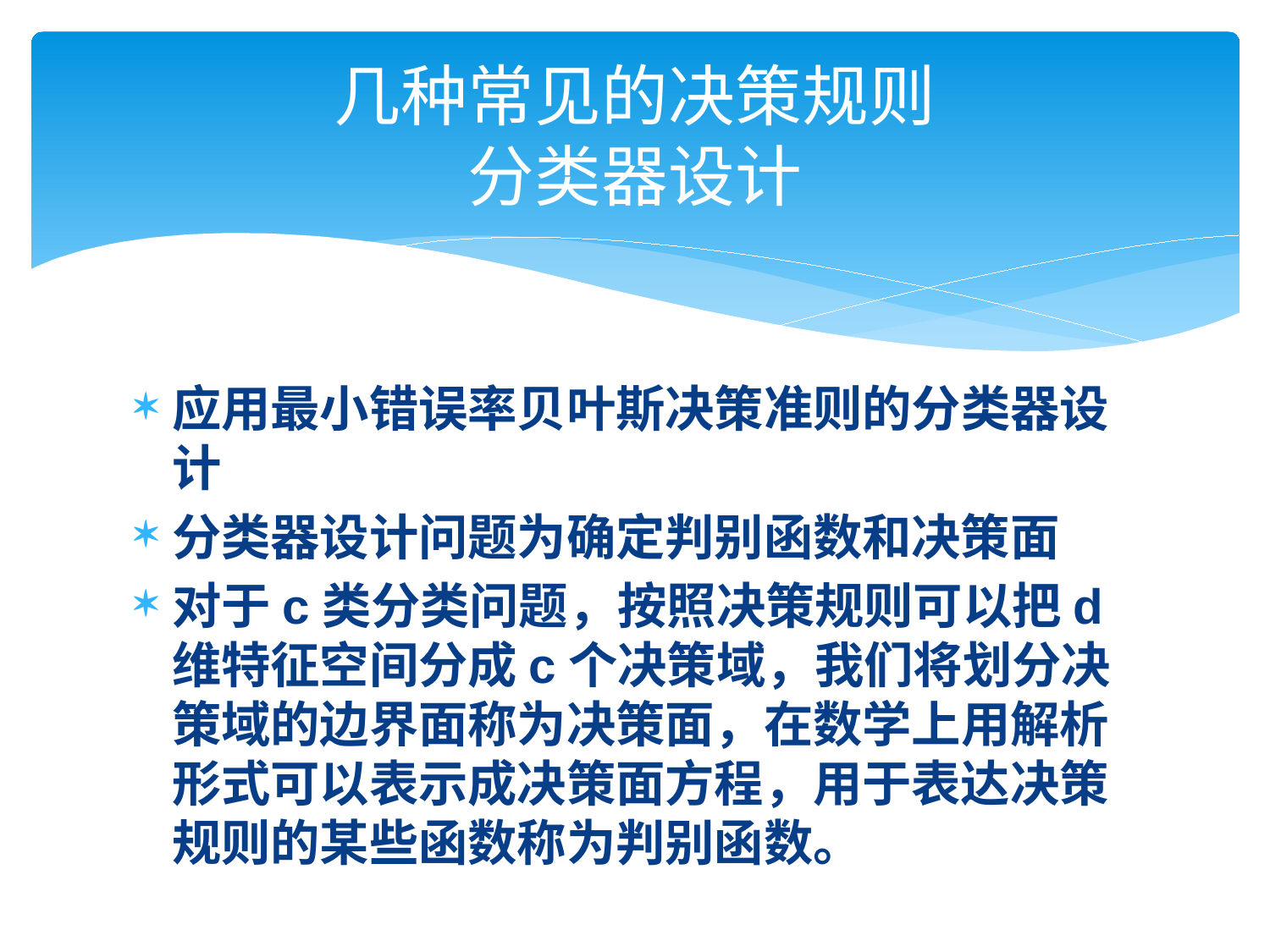

# 几种常见的决策规则 分类器设计
应用最小错误率贝叶斯决策准则的分类器设计
分类器设计问题为确定判别函数和决策面
对于c类分类问题，按照决策规则可以把d维特征空间分成c个决策域，我们将划分决策域的边界面称为决策面，在数学上用解析形式可以表示成决策面方程，用于表达决策规则的某些函数称为判别函数。